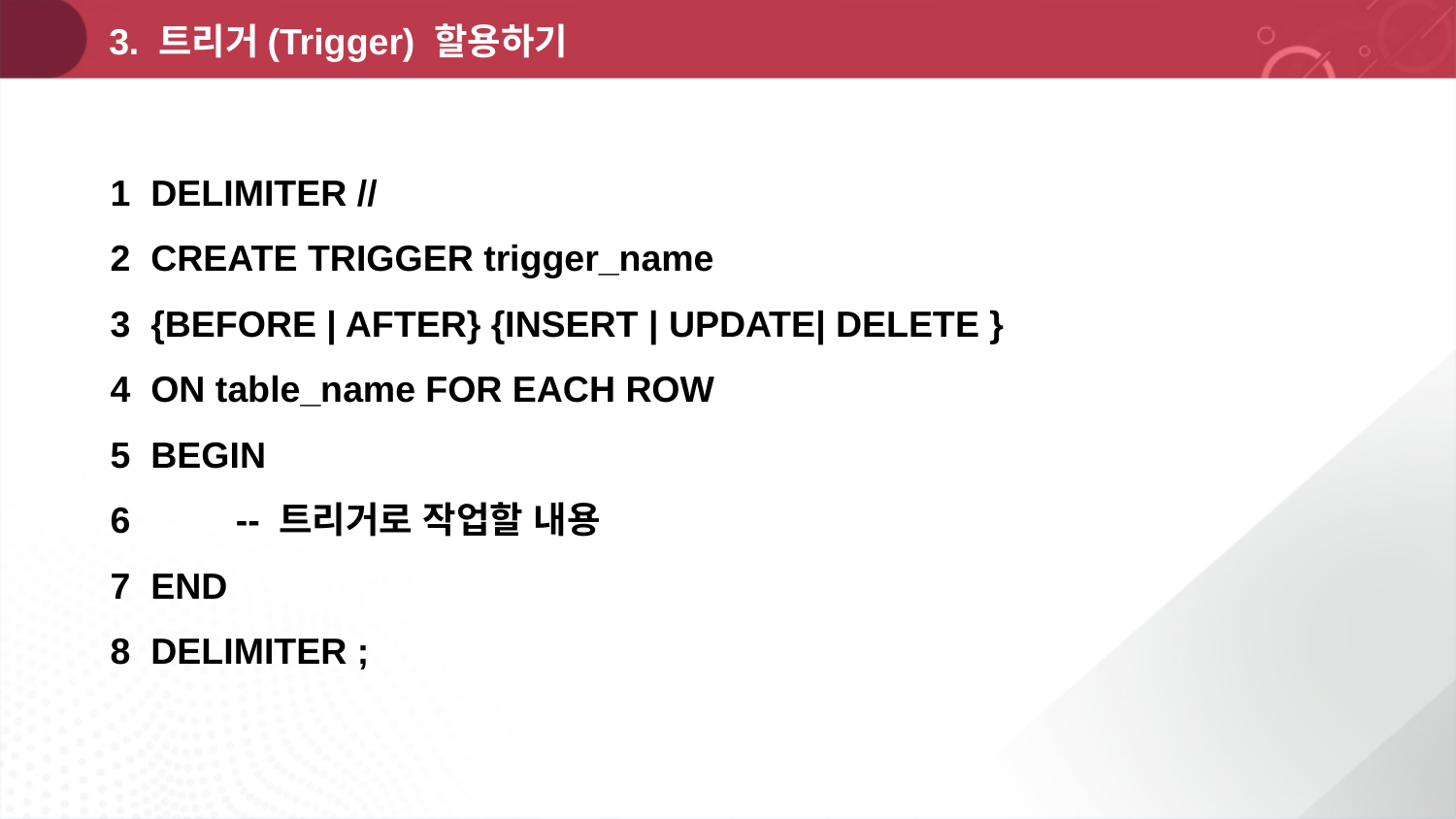

3. 트리거(Trigger) 할용하기
1  DELIMITER //
2  CREATE TRIGGER trigger_name
3  {BEFORE | AFTER} {INSERT | UPDATE| DELETE }
4  ON table_name FOR EACH ROW
5  BEGIN
6	-- 트리거로 작업할 내용
7  END
8  DELIMITER ;